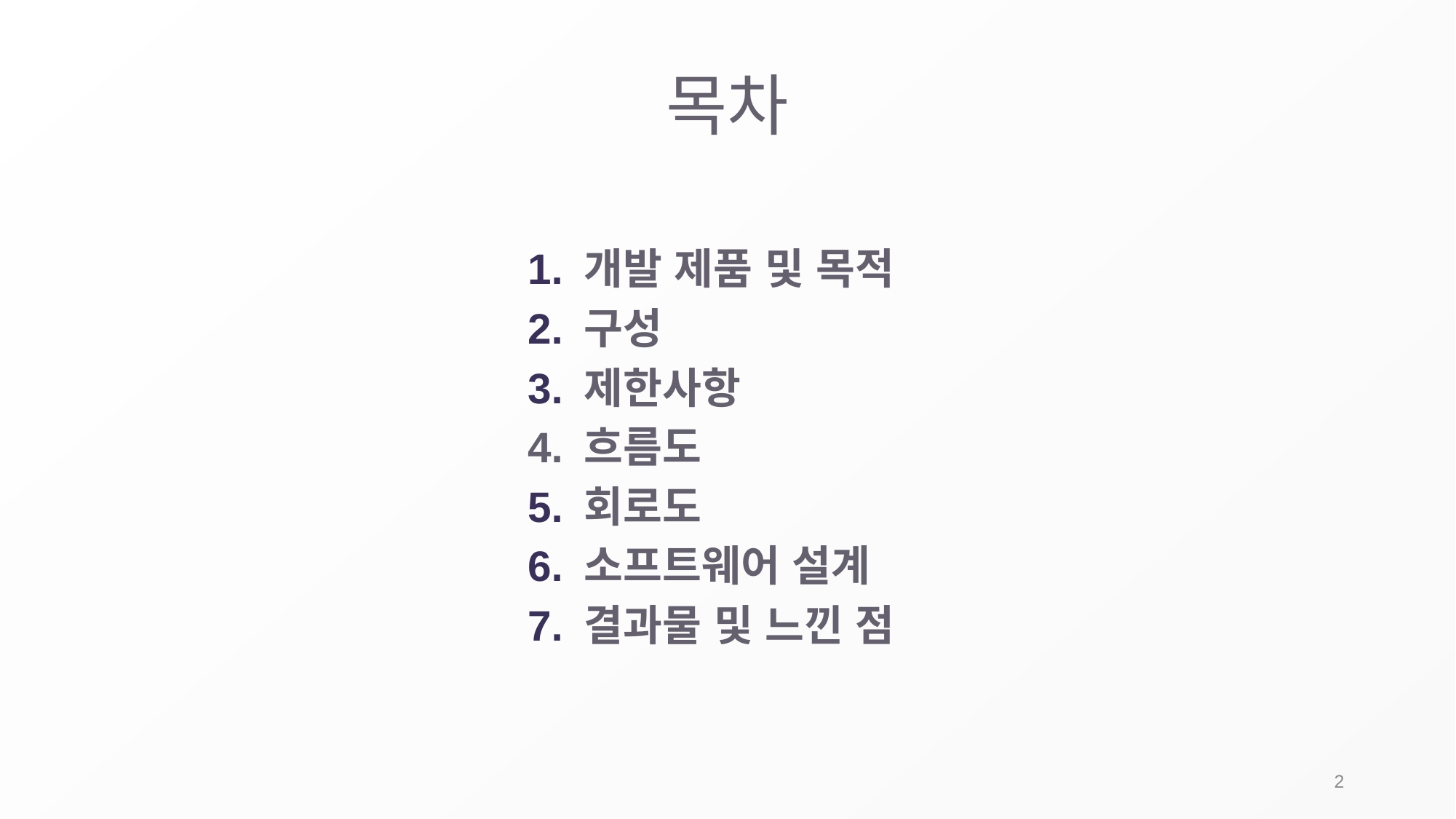

# 목차
1. 개발 제품 및 목적
2. 구성
3. 제한사항
4. 흐름도
5. 회로도
6. 소프트웨어 설계
7. 결과물 및 느낀 점
2